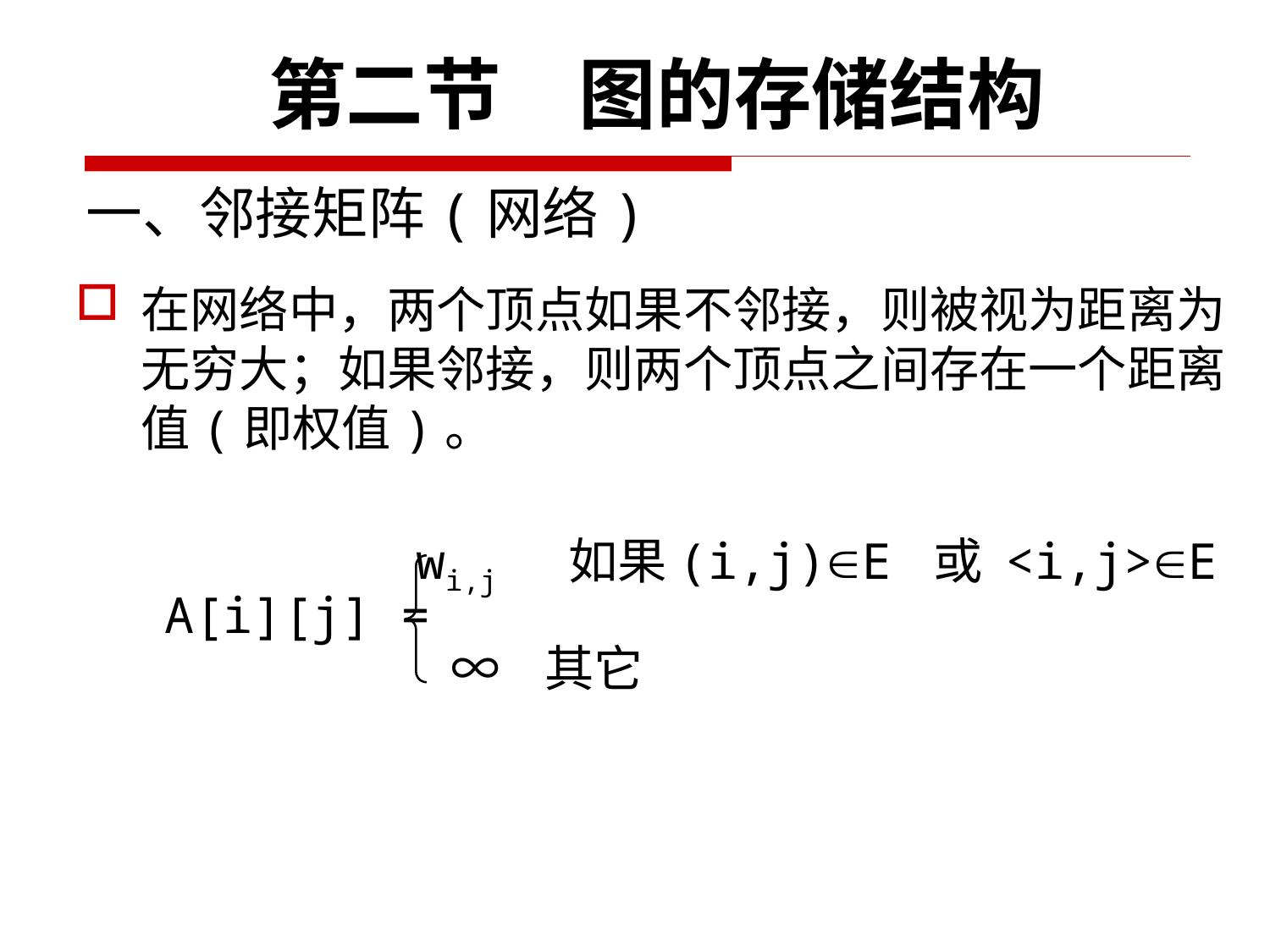

第二节　图的存储结构
# 一、邻接矩阵(网络)
在网络中，两个顶点如果不邻接，则被视为距离为无穷大；如果邻接，则两个顶点之间存在一个距离值(即权值)。

	   	     wi,j  如果(i,j)∈E 或 <i,j>∈E
   A[i][j] =
			     ∞   其它